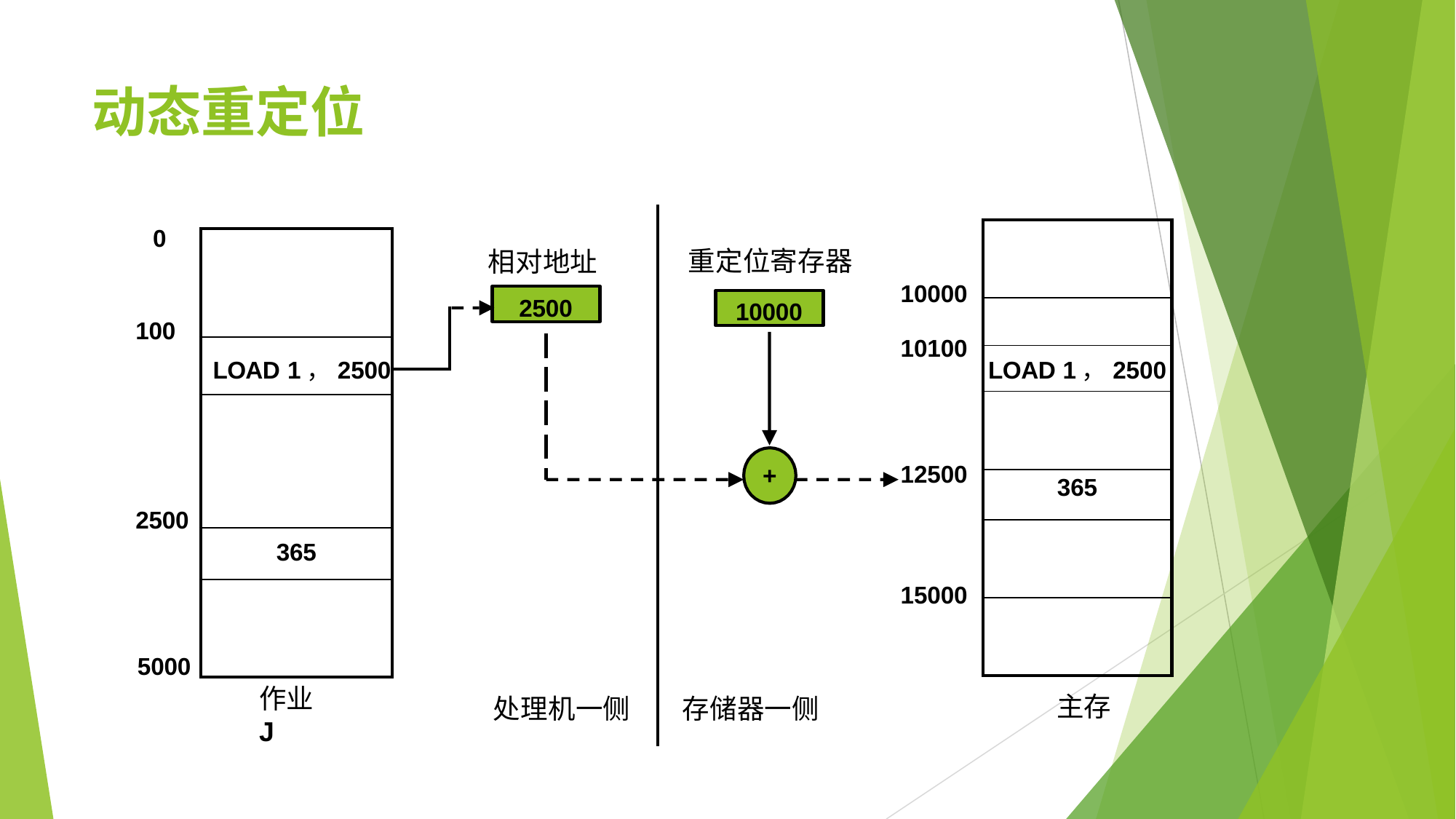

# 动态重定位

|  |
| --- |
|  |
| LOAD 1，2500 |
|  |
| 365 |
|  |
|  |
0
|  |  |
| --- | --- |
|  |  |
| LOAD 1，2500 |  |
|  |  |
|  |  |
| 365 |  |
|  |  |
重定位寄存器
相对地址
10000
2500
10000

100
10100

12500
+
2500
15000
5000
作业J
主存
存储器一侧
处理机一侧